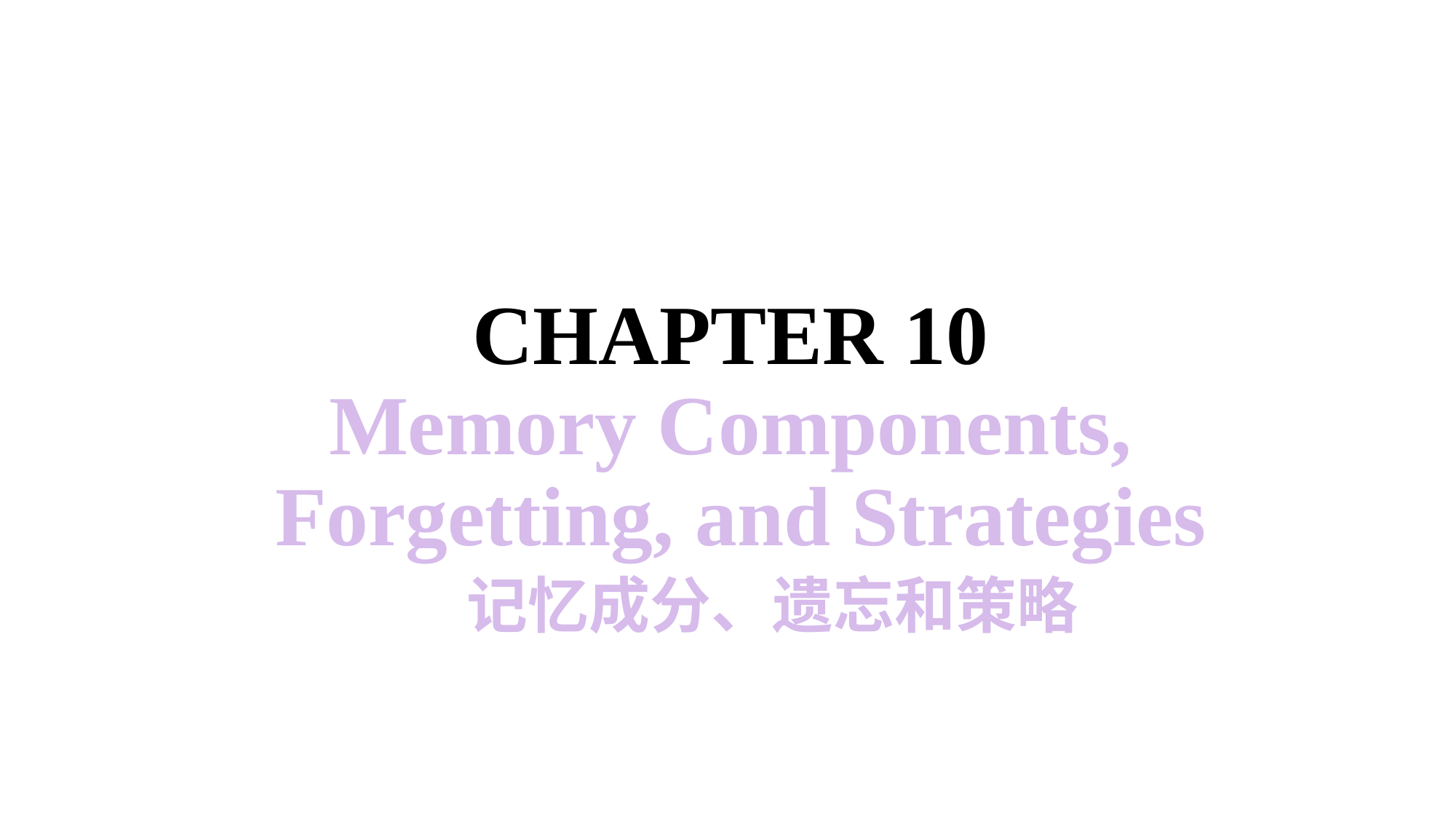

# CHAPTER 10 Memory Components, Forgetting, and Strategies
 记忆成分、遗忘和策略